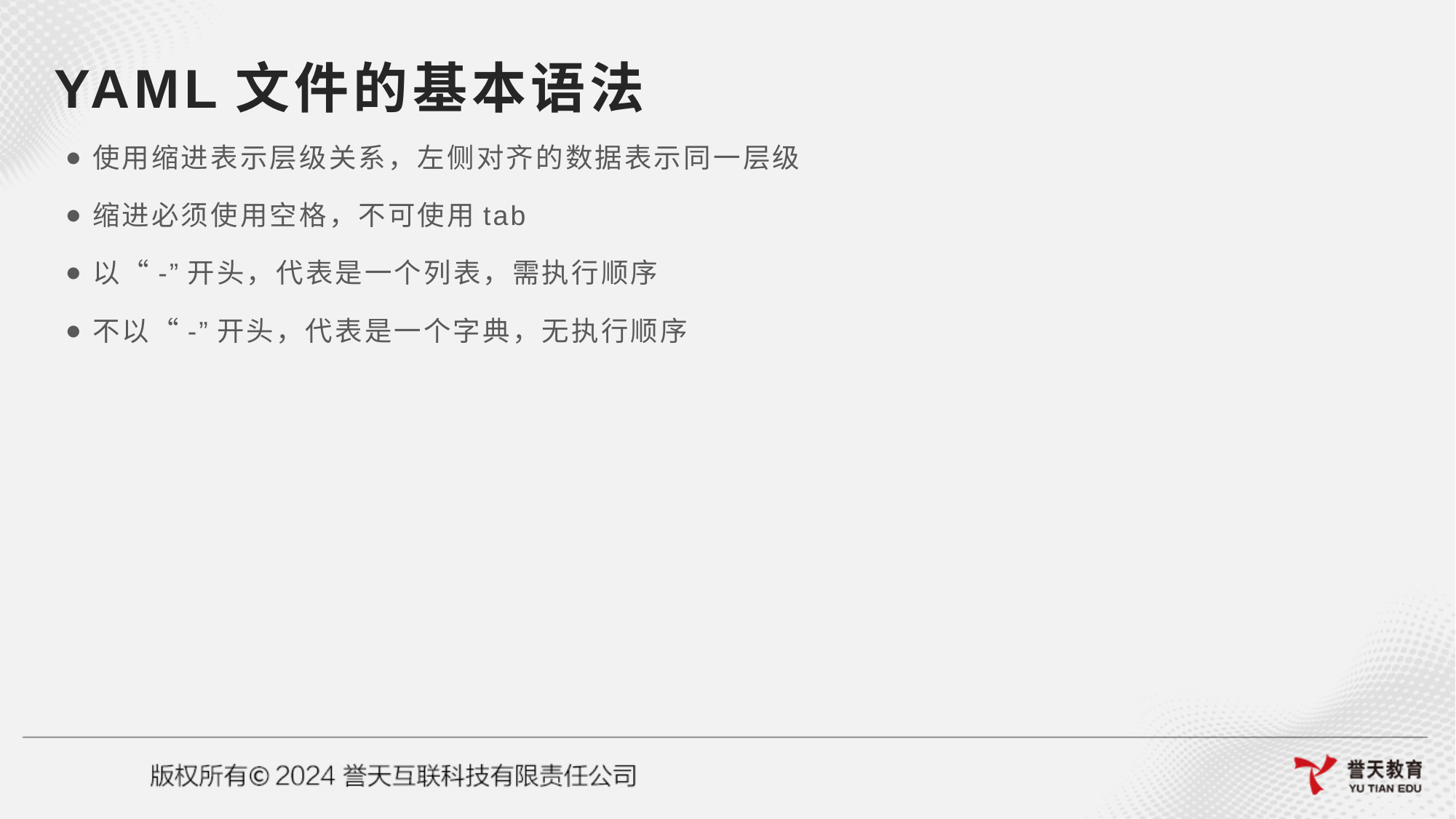

# YAML文件的基本语法
使用缩进表示层级关系，左侧对齐的数据表示同一层级
缩进必须使用空格，不可使用tab
以“-”开头，代表是一个列表，需执行顺序
不以“-”开头，代表是一个字典，无执行顺序